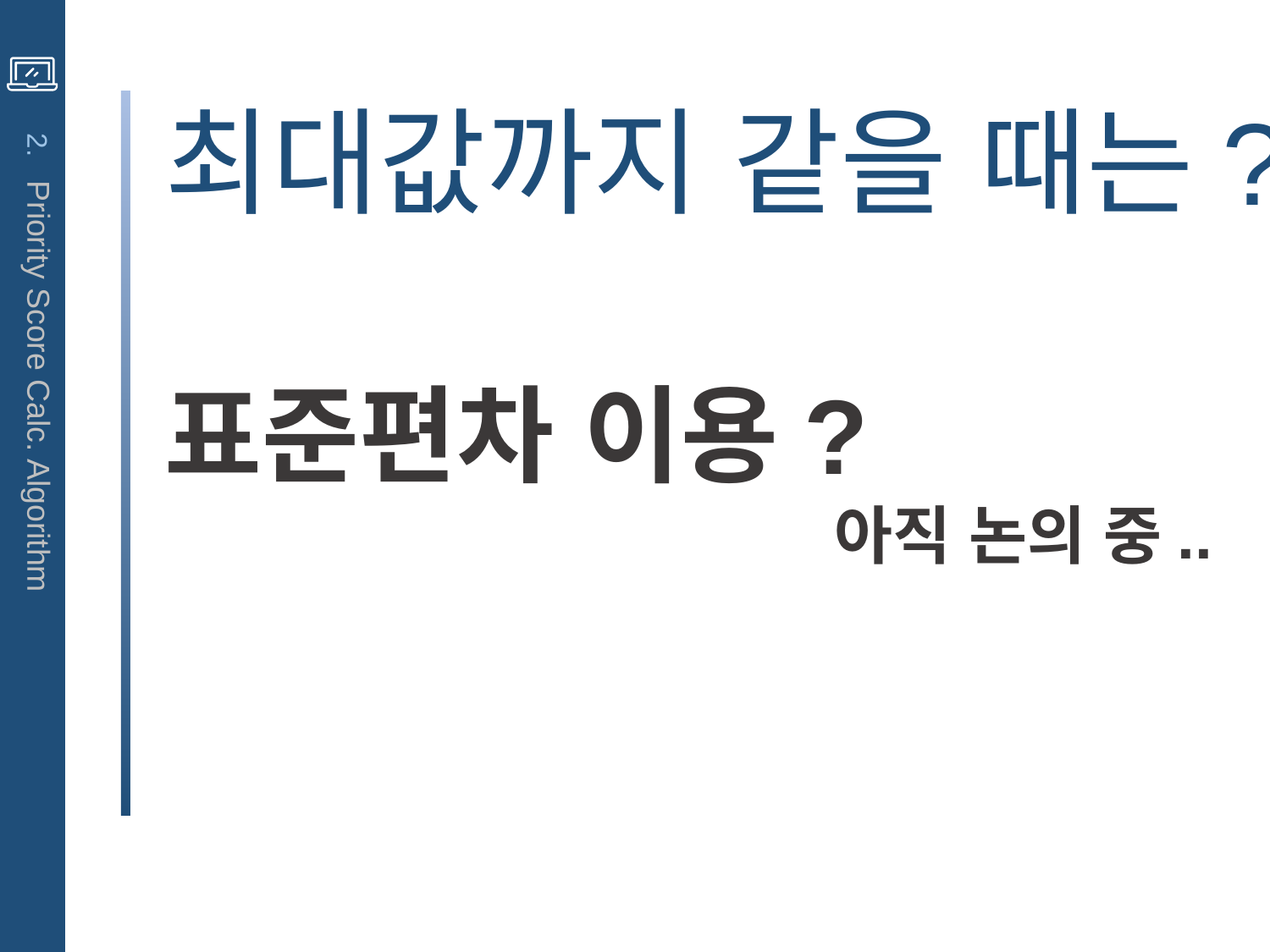

최대값까지 같을 때는?

표준편차 이용?
아직 논의 중..

2.   Priority Score Calc. Algorithm